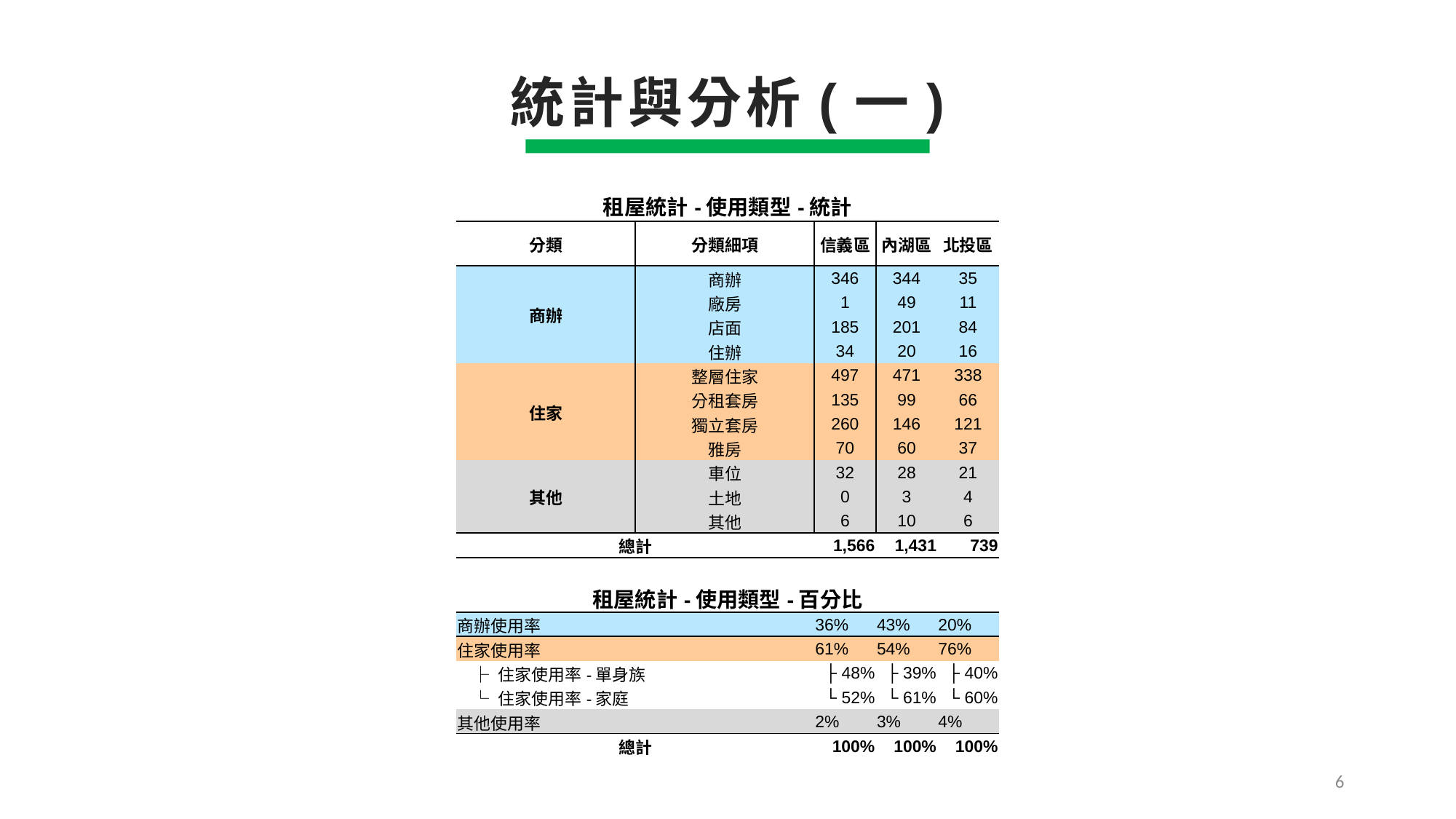

統計與分析(一)

| 租屋統計-使用類型-統計 |  |  |  |  |
| --- | --- | --- | --- | --- |
| 分類 | 分類細項 | 信義區 | 內湖區 | 北投區 |
| 商辦 | 商辦 | 346 | 344 | 35 |
|  | 廠房 | 1 | 49 | 11 |
|  | 店面 | 185 | 201 | 84 |
|  | 住辦 | 34 | 20 | 16 |
| 住家 | 整層住家 | 497 | 471 | 338 |
|  | 分租套房 | 135 | 99 | 66 |
|  | 獨立套房 | 260 | 146 | 121 |
|  | 雅房 | 70 | 60 | 37 |
| 其他 | 車位 | 32 | 28 | 21 |
|  | 土地 | 0 | 3 | 4 |
|  | 其他 | 6 | 10 | 6 |
| 總計 |  | 1,566 | 1,431 | 739 |
|  |  |  |  |  |
| 租屋統計-使用類型-百分比 |  |  |  |  |
| 商辦使用率 |  | 36% | 43% | 20% |
| 住家使用率 |  | 61% | 54% | 76% |
| ├ 住家使用率-單身族 |  | ├ 48% | ├ 39% | ├ 40% |
| └ 住家使用率-家庭 |  | └ 52% | └ 61% | └ 60% |
| 其他使用率 |  | 2% | 3% | 4% |
| 總計 |  | 100% | 100% | 100% |
6